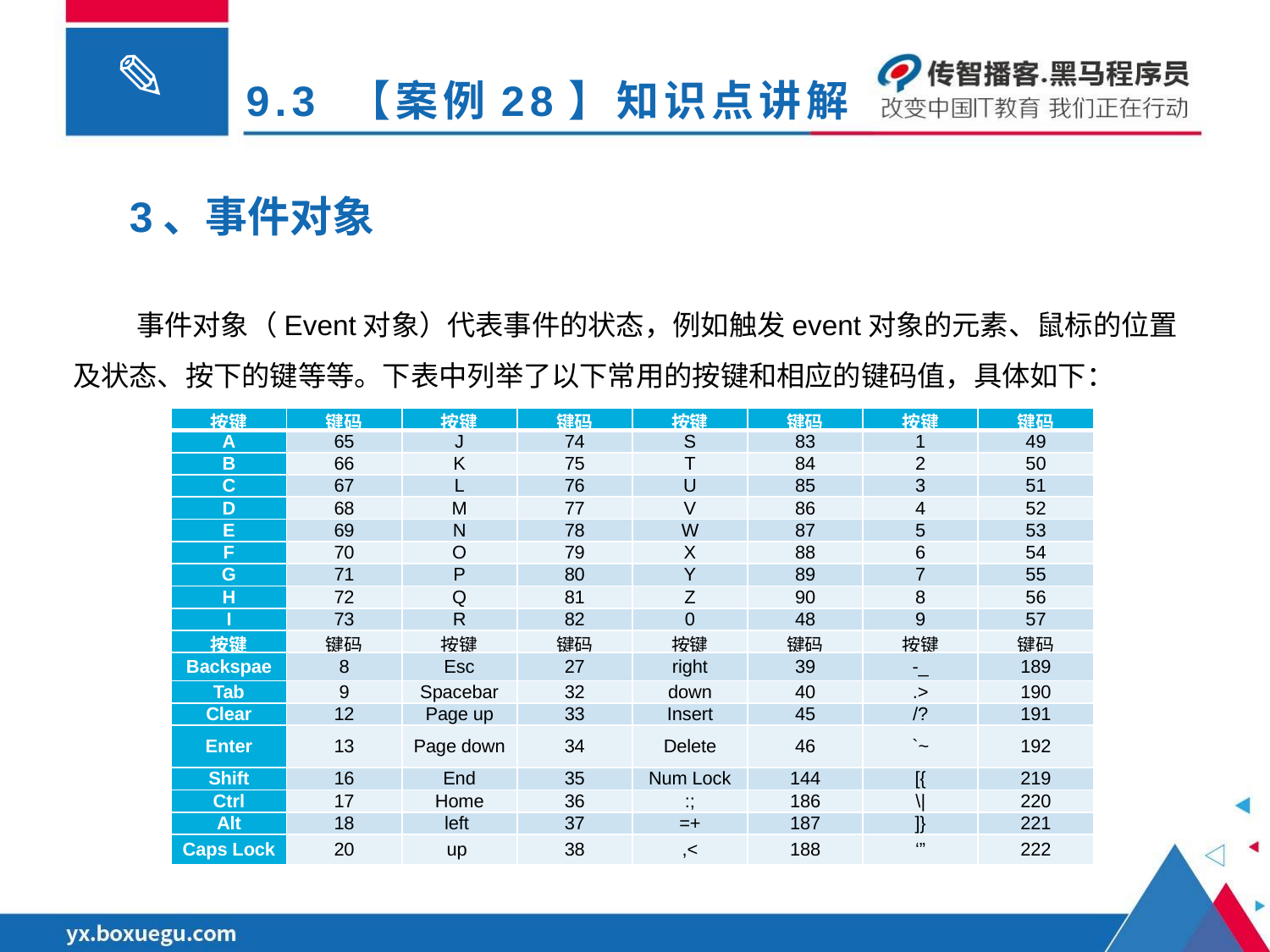

# 9.3 【案例28】知识点讲解
3、事件对象
事件对象（Event对象）代表事件的状态，例如触发event对象的元素、鼠标的位置及状态、按下的键等等。下表中列举了以下常用的按键和相应的键码值，具体如下：

| 按键 | 键码 | 按键 | 键码 | 按键 | 键码 | 按键 | 键码 |
| --- | --- | --- | --- | --- | --- | --- | --- |
| A | 65 | J | 74 | S | 83 | 1 | 49 |
| B | 66 | K | 75 | T | 84 | 2 | 50 |
| C | 67 | L | 76 | U | 85 | 3 | 51 |
| D | 68 | M | 77 | V | 86 | 4 | 52 |
| E | 69 | N | 78 | W | 87 | 5 | 53 |
| F | 70 | O | 79 | X | 88 | 6 | 54 |
| G | 71 | P | 80 | Y | 89 | 7 | 55 |
| H | 72 | Q | 81 | Z | 90 | 8 | 56 |
| I | 73 | R | 82 | 0 | 48 | 9 | 57 |
| 按键 | 键码 | 按键 | 键码 | 按键 | 键码 | 按键 | 键码 |
| Backspae | 8 | Esc | 27 | right | 39 | -\_ | 189 |
| Tab | 9 | Spacebar | 32 | down | 40 | .> | 190 |
| Clear | 12 | Page up | 33 | Insert | 45 | /? | 191 |
| Enter | 13 | Page down | 34 | Delete | 46 | `~ | 192 |
| Shift | 16 | End | 35 | Num Lock | 144 | [{ | 219 |
| Ctrl | 17 | Home | 36 | :; | 186 | \| | 220 |
| Alt | 18 | left | 37 | =+ | 187 | ]} | 221 |
| Caps Lock | 20 | up | 38 | ,< | 188 | ‘” | 222 |